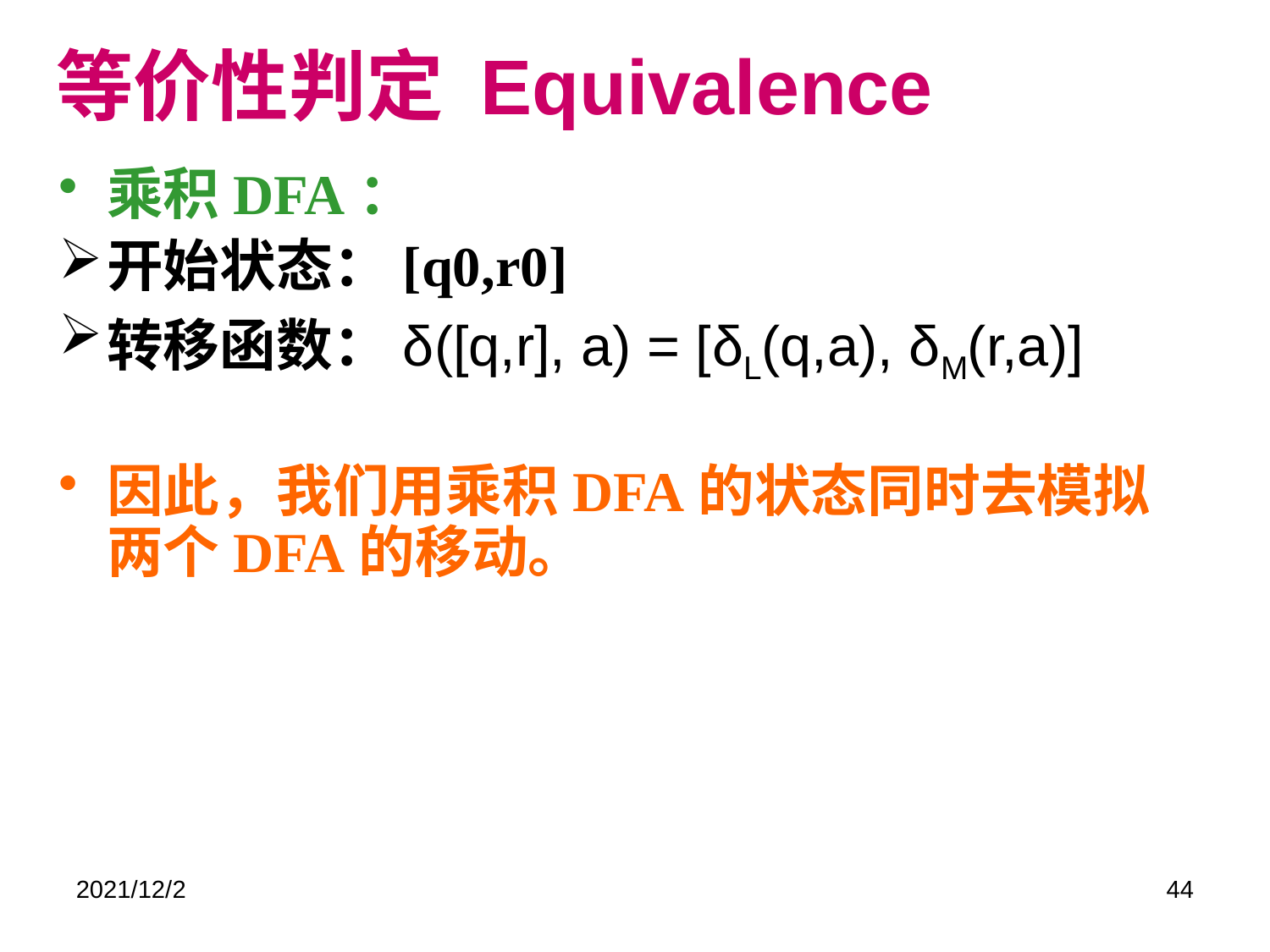

# 等价性判定 Equivalence
乘积DFA：
开始状态：[q0,r0]
转移函数：δ([q,r], a) = [δL(q,a), δM(r,a)]

因此，我们用乘积DFA的状态同时去模拟两个DFA的移动。

2021/12/2
44